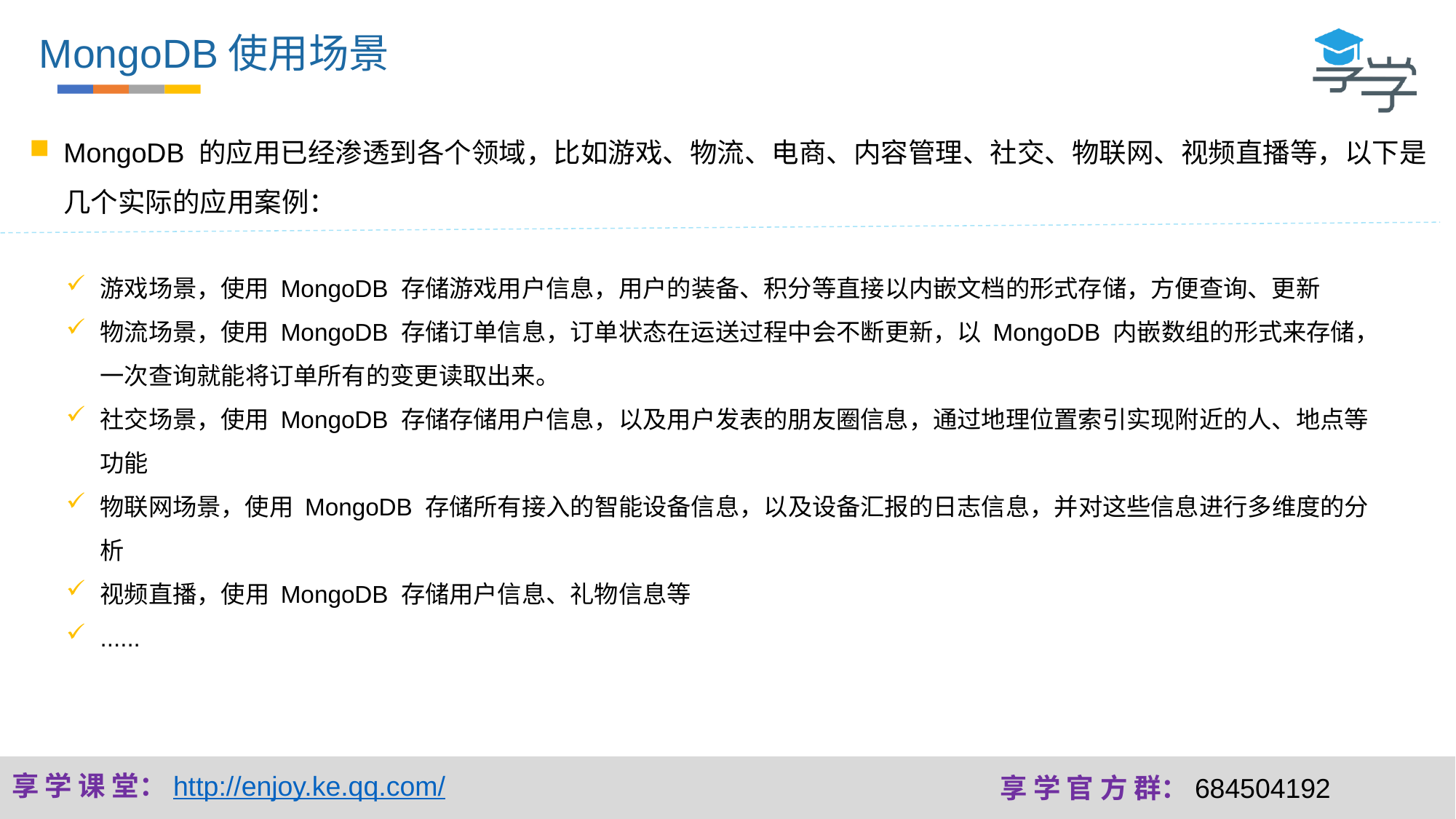

MongoDB使用场景

MongoDB 的应用已经渗透到各个领域，比如游戏、物流、电商、内容管理、社交、物联网、视频直播等，以下是几个实际的应用案例：
游戏场景，使用 MongoDB 存储游戏用户信息，用户的装备、积分等直接以内嵌文档的形式存储，方便查询、更新
物流场景，使用 MongoDB 存储订单信息，订单状态在运送过程中会不断更新，以 MongoDB 内嵌数组的形式来存储，一次查询就能将订单所有的变更读取出来。
社交场景，使用 MongoDB 存储存储用户信息，以及用户发表的朋友圈信息，通过地理位置索引实现附近的人、地点等功能
物联网场景，使用 MongoDB 存储所有接入的智能设备信息，以及设备汇报的日志信息，并对这些信息进行多维度的分析
视频直播，使用 MongoDB 存储用户信息、礼物信息等
......